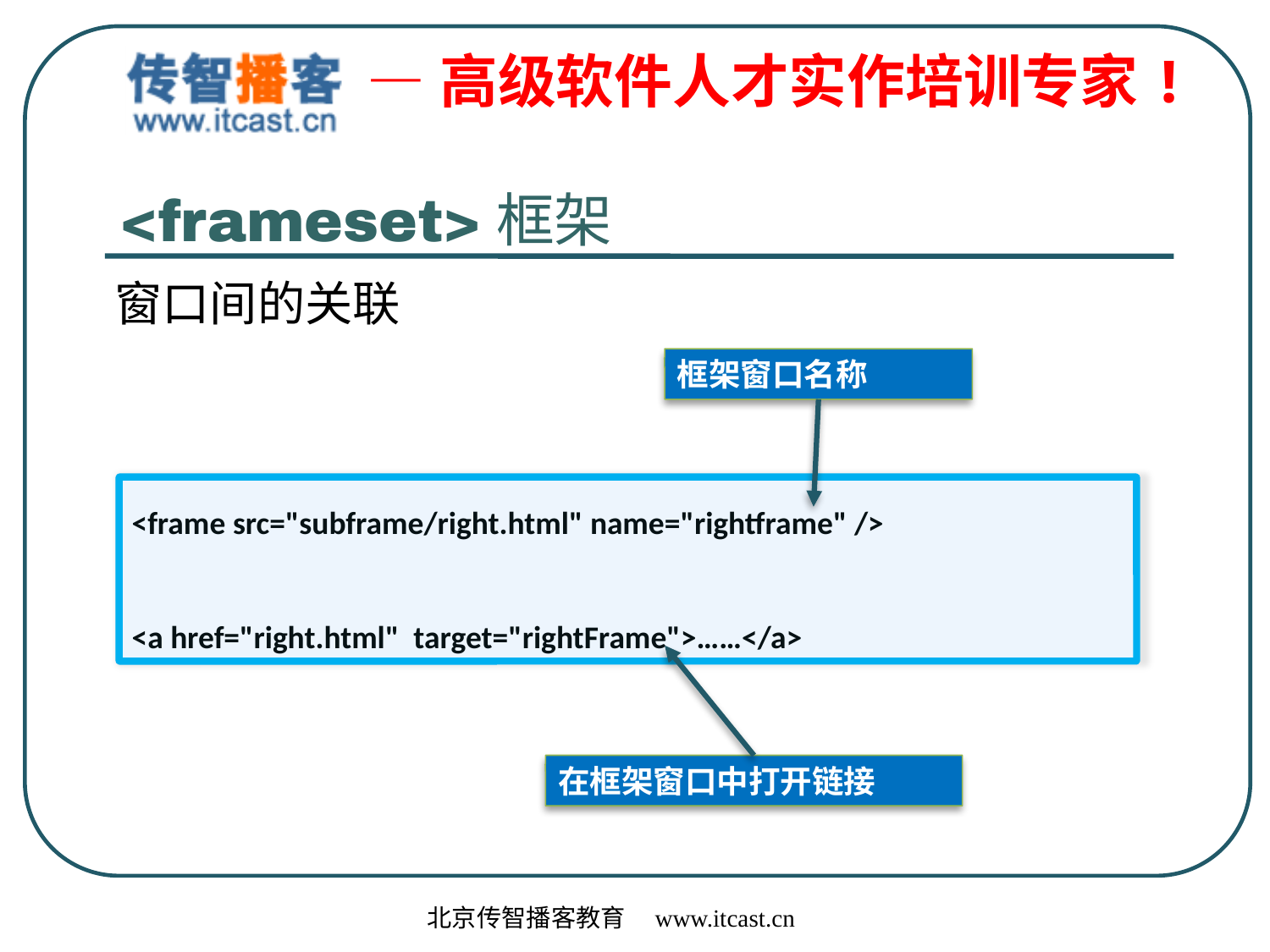

<frameset>框架
窗口间的关联
框架窗口名称
<frame src="subframe/right.html" name="rightframe" />

<a href="right.html"  target="rightFrame">……</a>
在框架窗口中打开链接
北京传智播客教育   www.itcast.cn